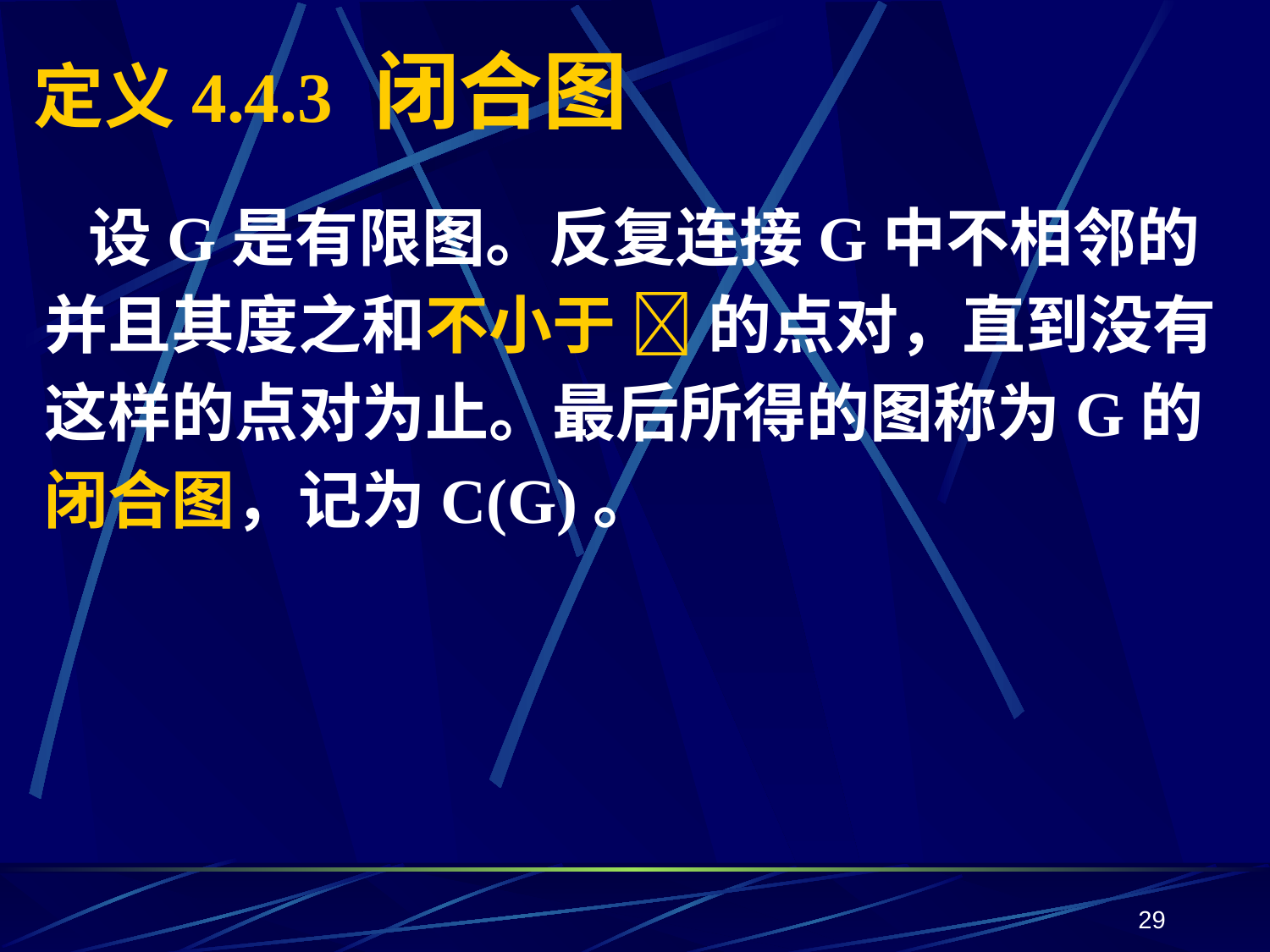

# 定义4.4.3 闭合图
  设G是有限图。反复连接G中不相邻的并且其度之和不小于 γ 的点对，直到没有这样的点对为止。最后所得的图称为G的闭合图，记为C(G)。
29